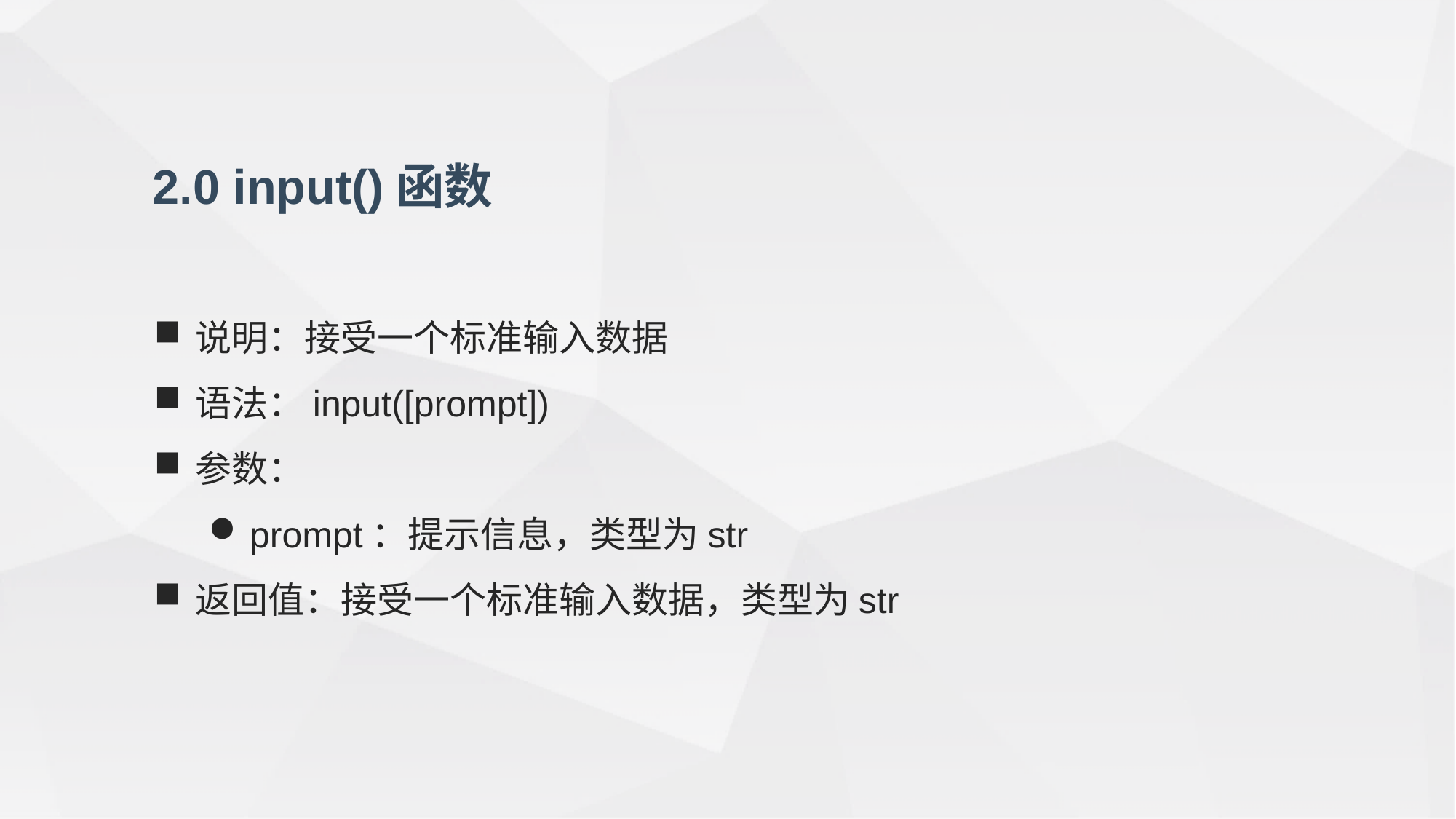

2.0 input()函数
说明：接受一个标准输入数据
语法：input([prompt])
参数：
prompt：提示信息，类型为str
返回值：接受一个标准输入数据，类型为str